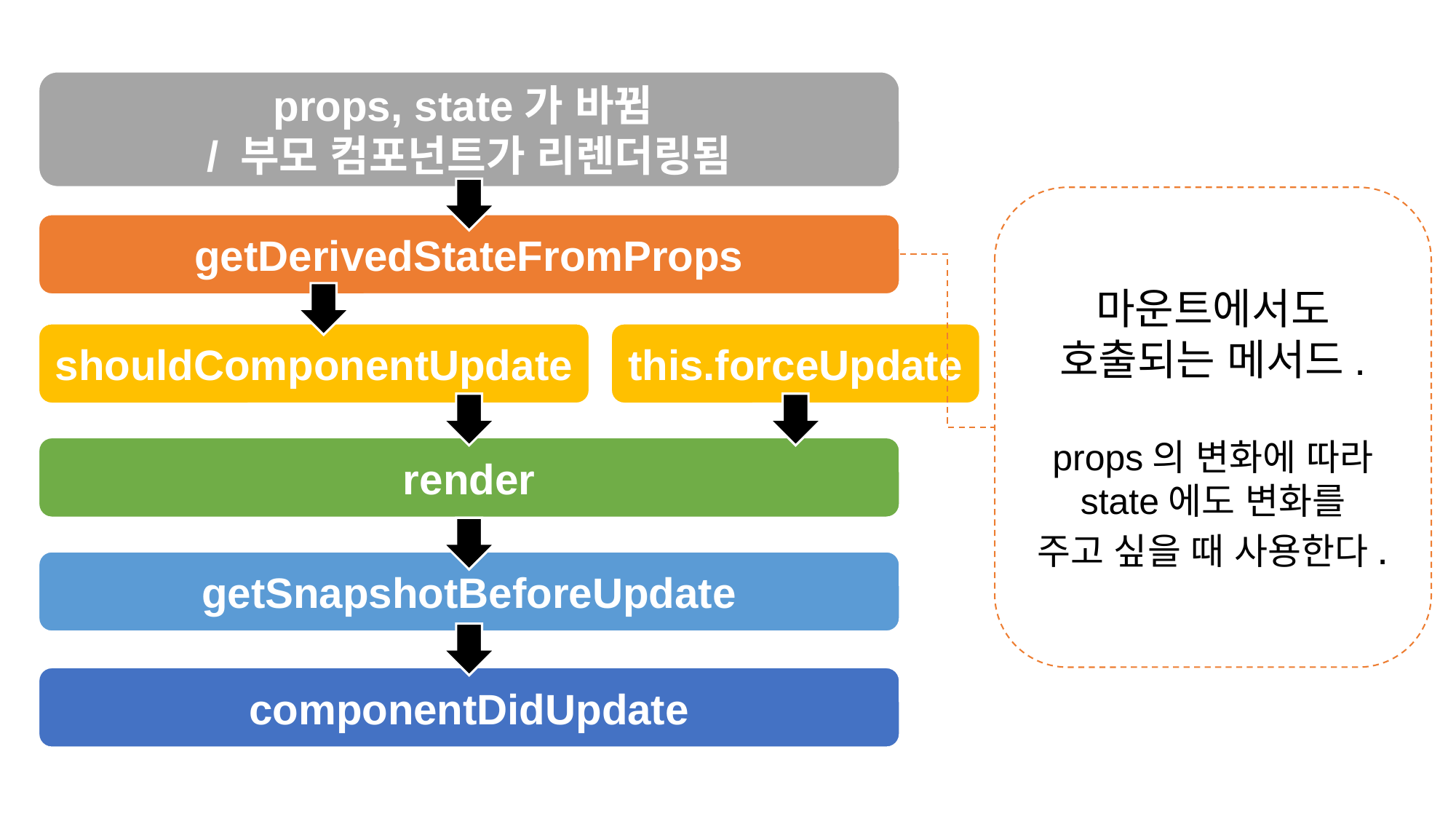

props, state가 바뀜
/ 부모 컴포넌트가 리렌더링됨

getDerivedStateFromProps

shouldComponentUpdate
this.forceUpdate

render

getSnapshotBeforeUpdate

componentDidUpdate
마운트에서도
호출되는 메서드.

props의 변화에 따라
state에도 변화를
주고 싶을 때 사용한다.